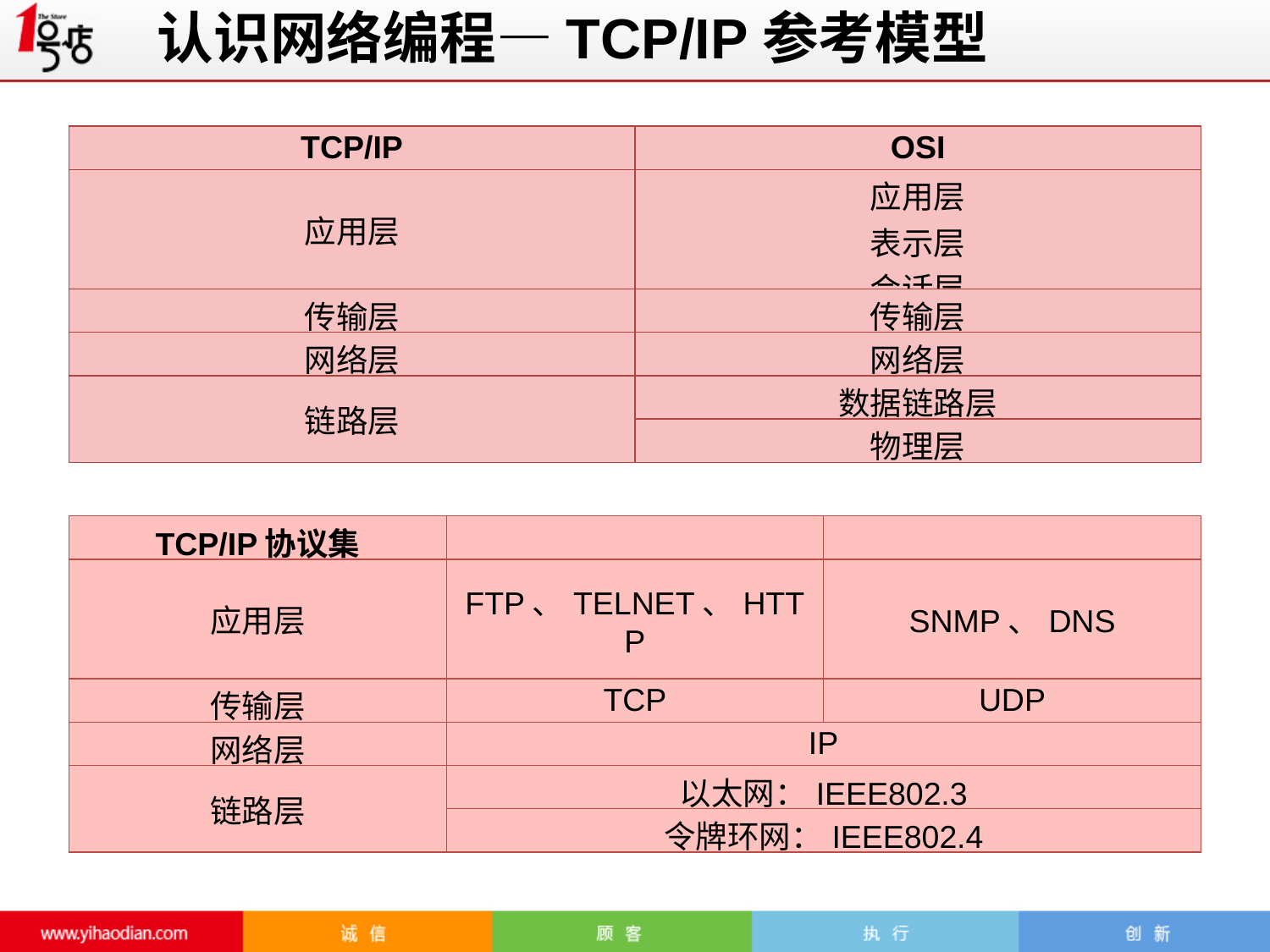

认识网络编程—TCP/IP参考模型
| TCP/IP | OSI |
| --- | --- |
| 应用层 | 应用层 表示层 会话层 |
| 传输层 | 传输层 |
| 网络层 | 网络层 |
| 链路层 | 数据链路层 |
|  | 物理层 |
| TCP/IP协议集 |  |  |
| --- | --- | --- |
| 应用层 | FTP、TELNET、HTTP | SNMP、DNS |
| 传输层 | TCP | UDP |
| 网络层 | IP |  |
| 链路层 | 以太网：IEEE802.3 |  |
|  | 令牌环网：IEEE802.4 |  |